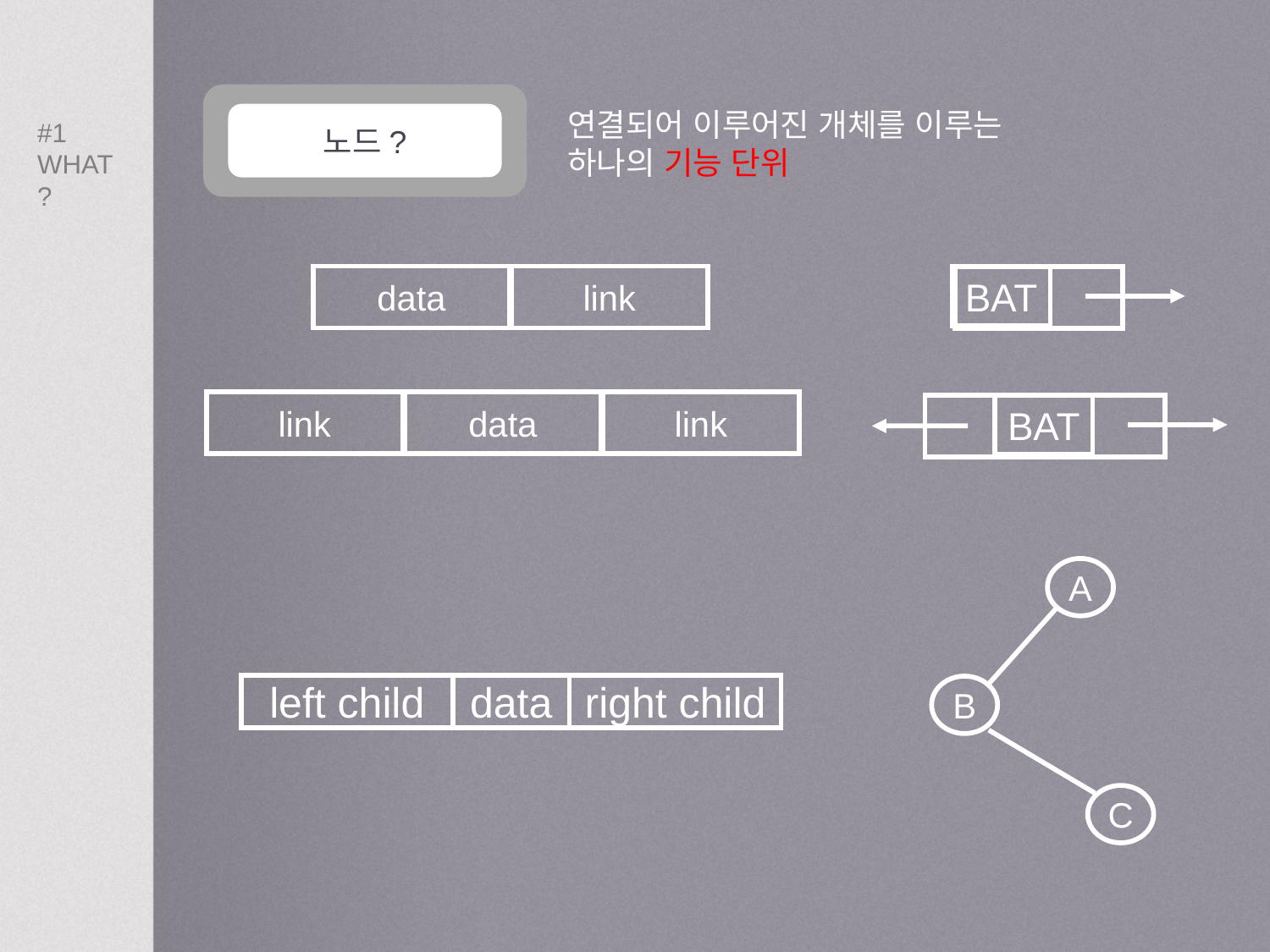

연결되어 이루어진 개체를 이루는
하나의 기능 단위
노드?
#1 WHAT?
data
link

BAT
link
data
link

BAT
A

left child
data
right child
B

C